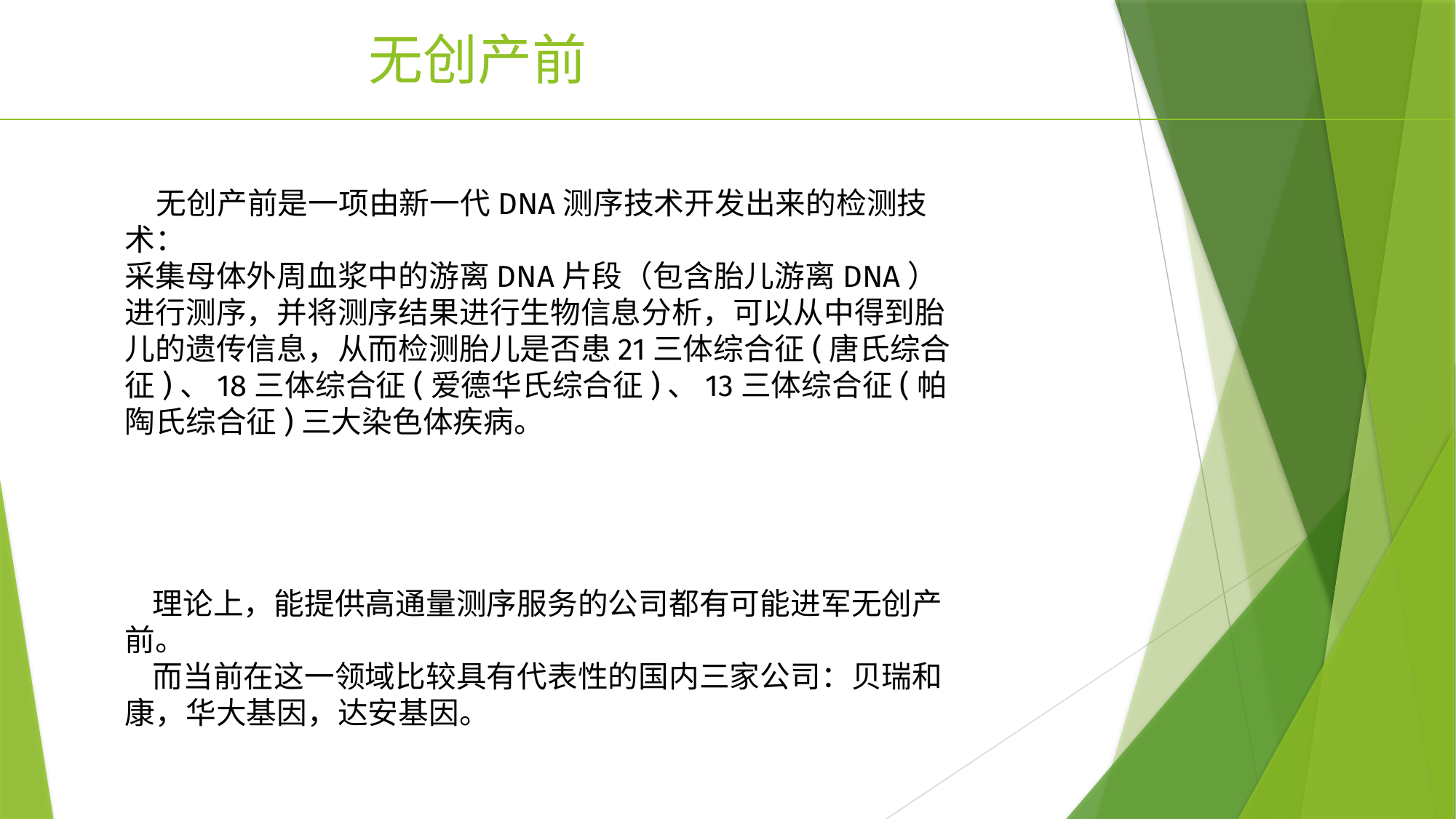

# 无创产前

    无创产前是一项由新一代DNA测序技术开发出来的检测技术：
采集母体外周血浆中的游离DNA片段（包含胎儿游离DNA）进行测序，并将测序结果进行生物信息分析，可以从中得到胎儿的遗传信息，从而检测胎儿是否患21三体综合征(唐氏综合征)、18三体综合征(爱德华氏综合征)、13三体综合征(帕陶氏综合征)三大染色体疾病。

   理论上，能提供高通量测序服务的公司都有可能进军无创产前。
   而当前在这一领域比较具有代表性的国内三家公司：贝瑞和康，华大基因，达安基因。